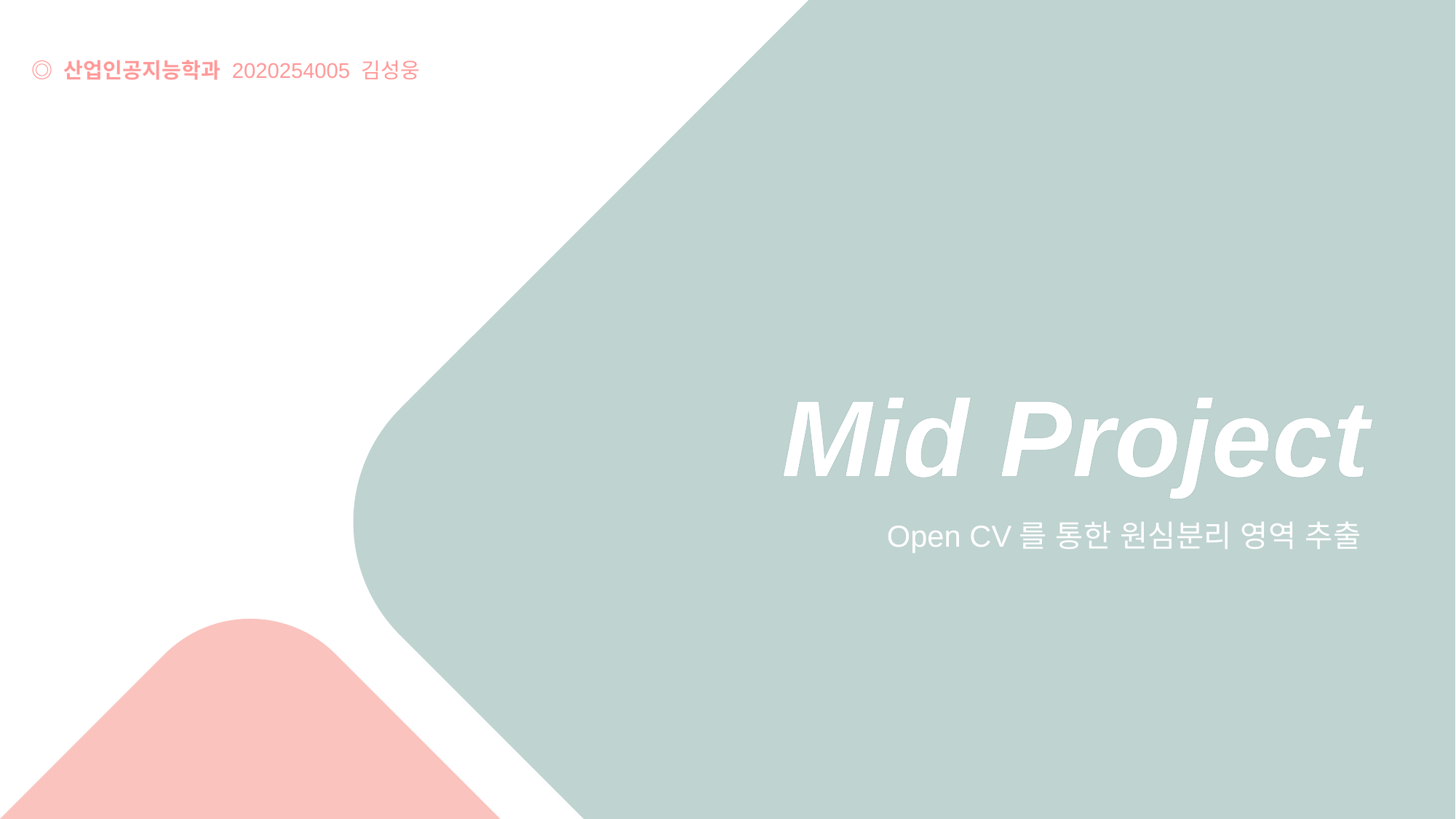

◎ 산업인공지능학과 2020254005 김성웅
Mid Project
Open CV를 통한 원심분리 영역 추출